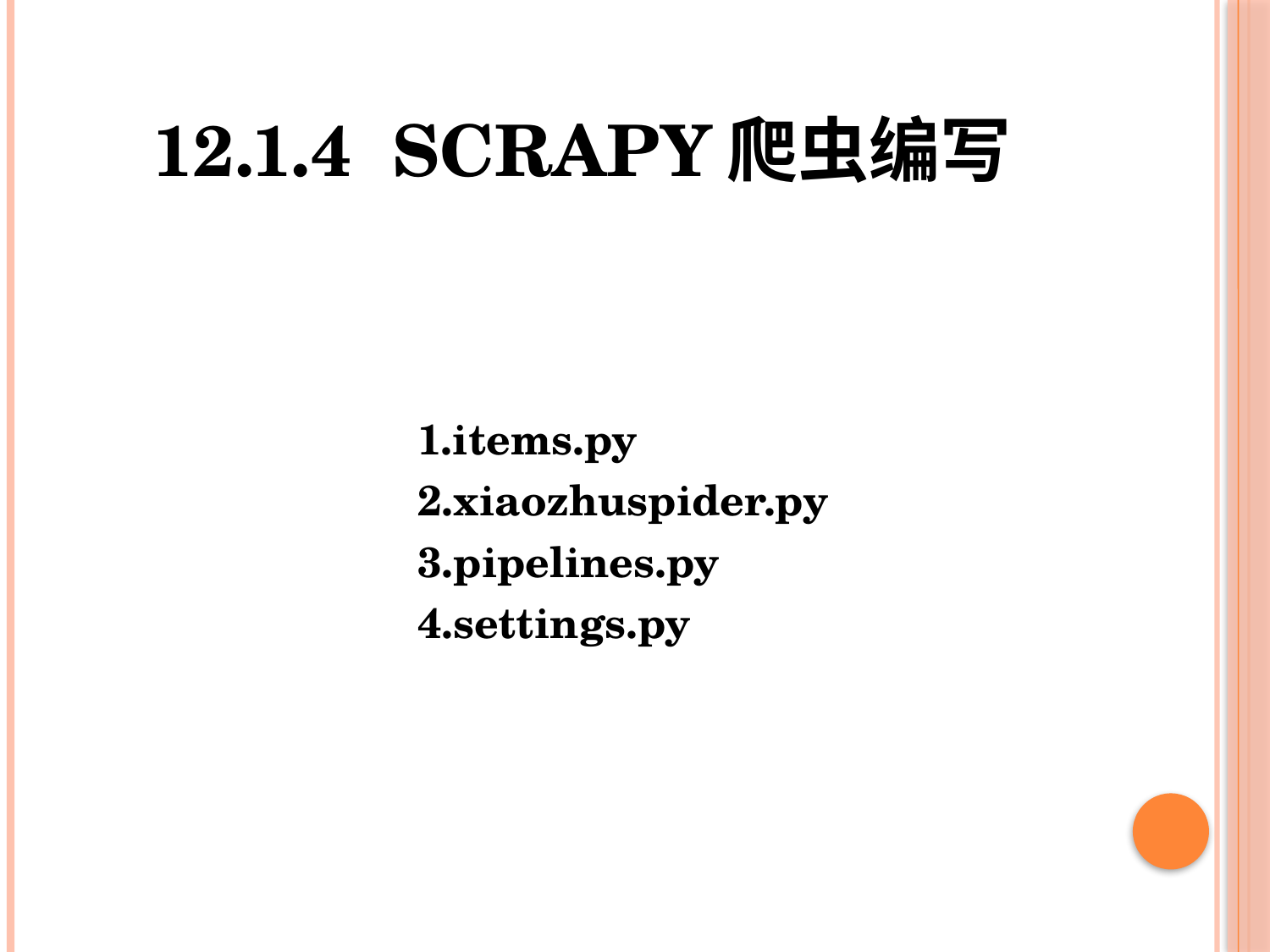

# 12.1.4  Scrapy爬虫编写
1.items.py
2.xiaozhuspider.py
3.pipelines.py
4.settings.py